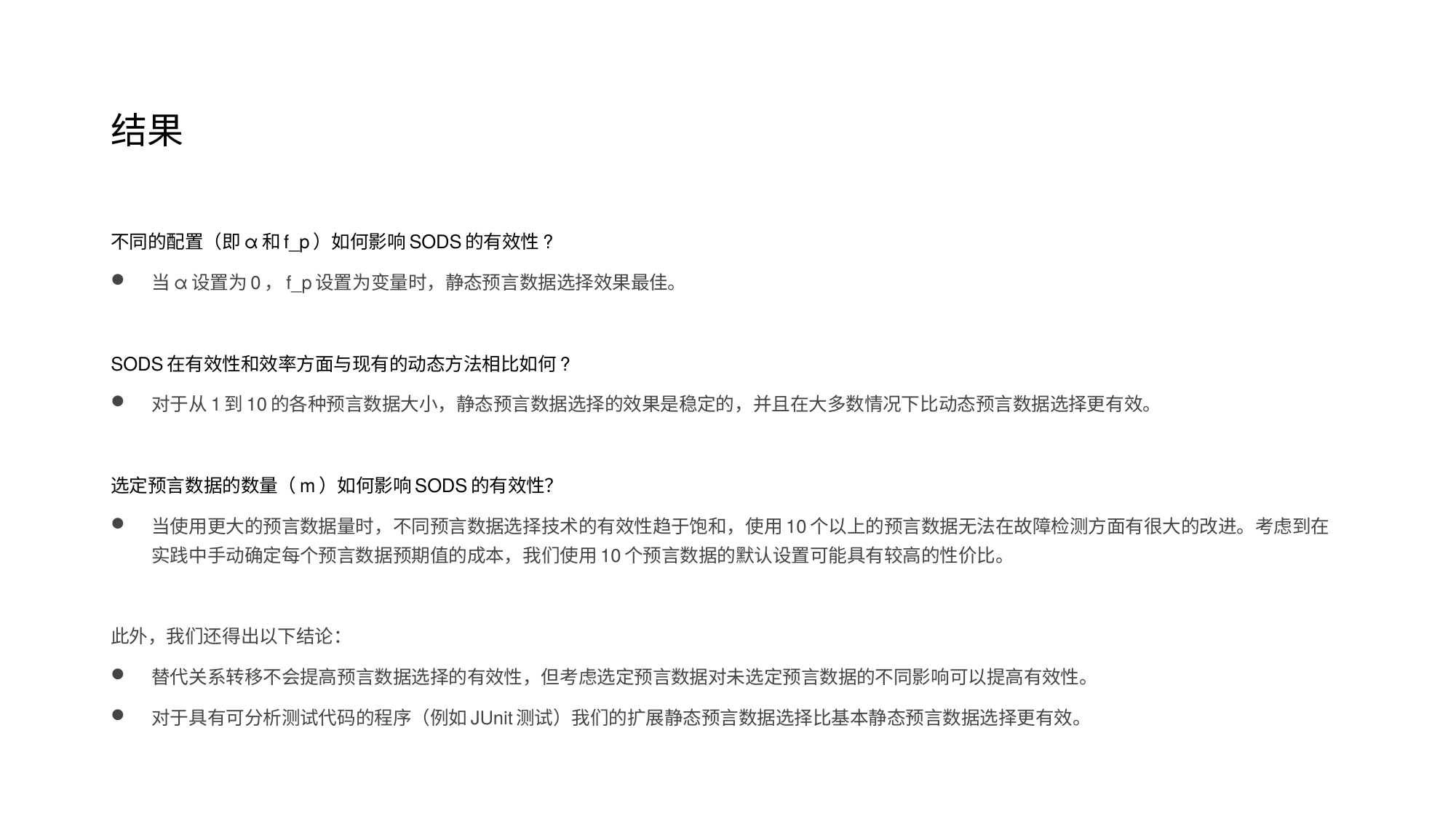

# 结果
不同的配置（即α和f_p）如何影响SODS的有效性?
当α设置为0，f_p设置为变量时，静态预言数据选择效果最佳。

SODS在有效性和效率方面与现有的动态方法相比如何?
对于从1到10的各种预言数据大小，静态预言数据选择的效果是稳定的，并且在大多数情况下比动态预言数据选择更有效。

选定预言数据的数量（m）如何影响SODS的有效性？
当使用更大的预言数据量时，不同预言数据选择技术的有效性趋于饱和，使用10个以上的预言数据无法在故障检测方面有很大的改进。考虑到在实践中手动确定每个预言数据预期值的成本，我们使用10个预言数据的默认设置可能具有较高的性价比。

此外，我们还得出以下结论：
替代关系转移不会提高预言数据选择的有效性，但考虑选定预言数据对未选定预言数据的不同影响可以提高有效性。
对于具有可分析测试代码的程序（例如JUnit测试）我们的扩展静态预言数据选择比基本静态预言数据选择更有效。